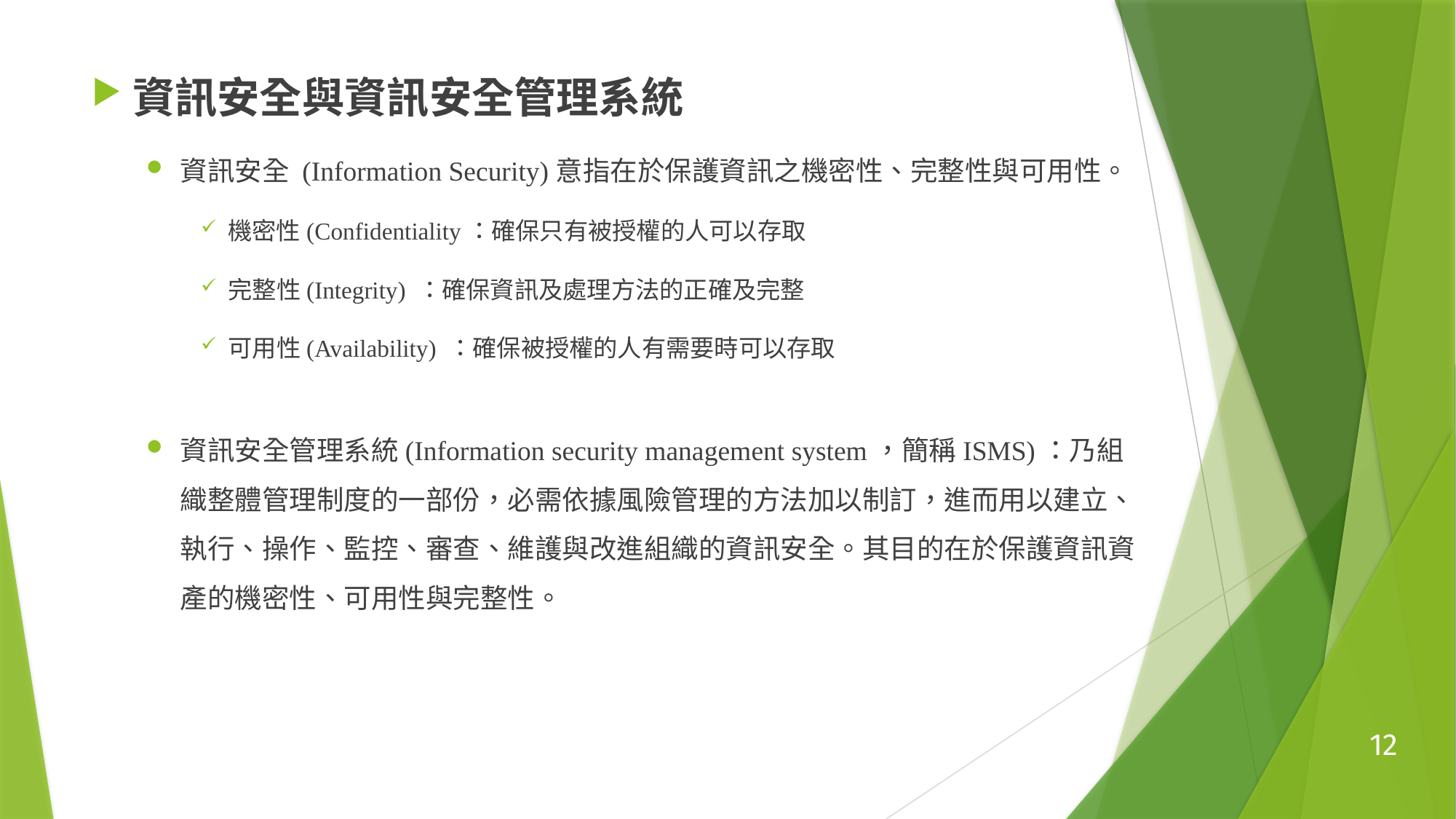

資訊安全與資訊安全管理系統
資訊安全 (Information Security)意指在於保護資訊之機密性、完整性與可用性。
機密性(Confidentiality：確保只有被授權的人可以存取
完整性(Integrity) ：確保資訊及處理方法的正確及完整
可用性(Availability) ：確保被授權的人有需要時可以存取

資訊安全管理系統(Information security management system，簡稱ISMS)：乃組織整體管理制度的一部份，必需依據風險管理的方法加以制訂，進而用以建立、執行、操作、監控、審查、維護與改進組織的資訊安全。其目的在於保護資訊資產的機密性、可用性與完整性。
12